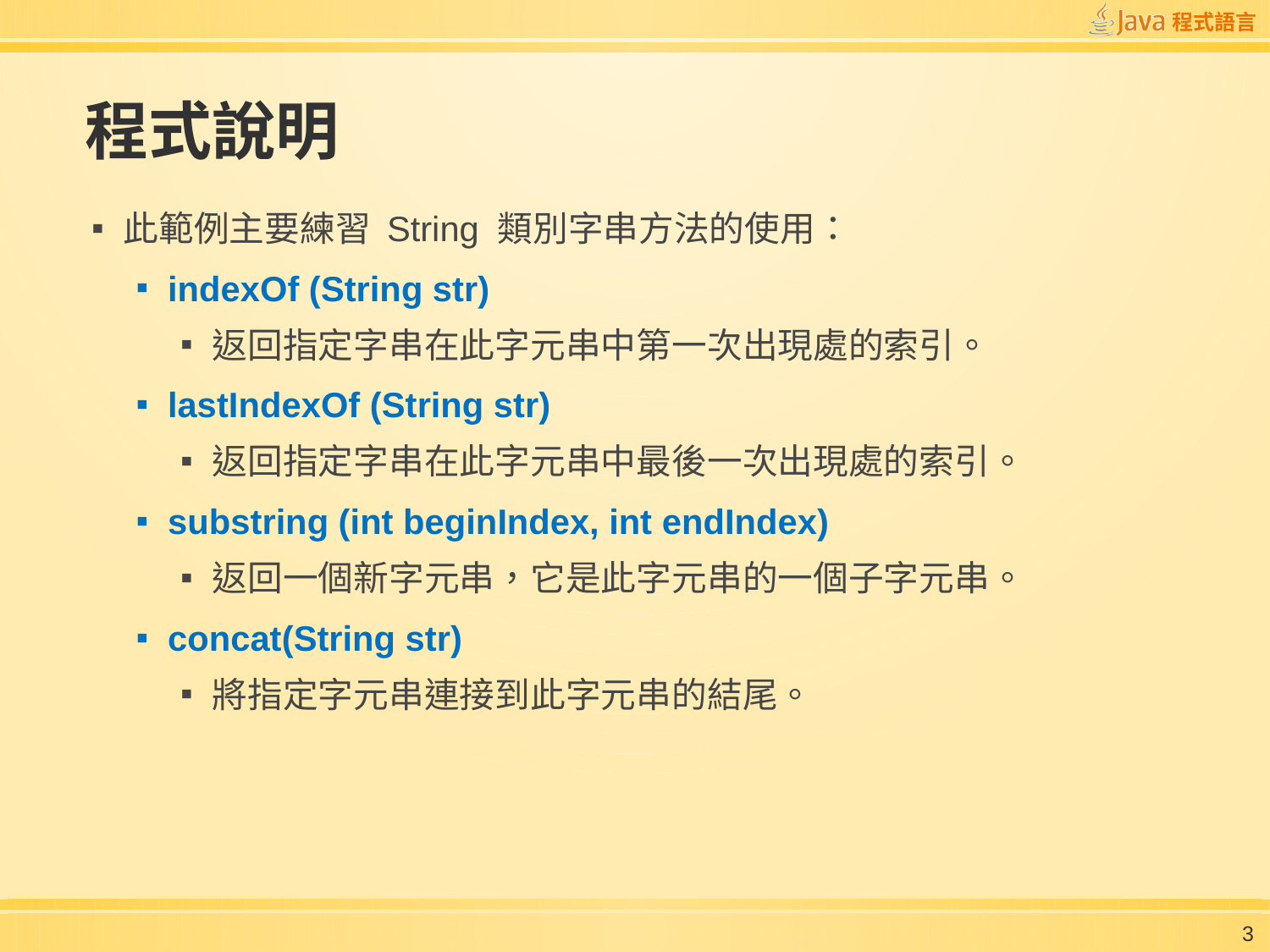

# 程式說明
此範例主要練習 String 類別字串方法的使用：
indexOf (String str)
返回指定字串在此字元串中第一次出現處的索引。
lastIndexOf (String str)
返回指定字串在此字元串中最後一次出現處的索引。
substring (int beginIndex, int endIndex)
返回一個新字元串，它是此字元串的一個子字元串。
concat(String str)
將指定字元串連接到此字元串的結尾。

3